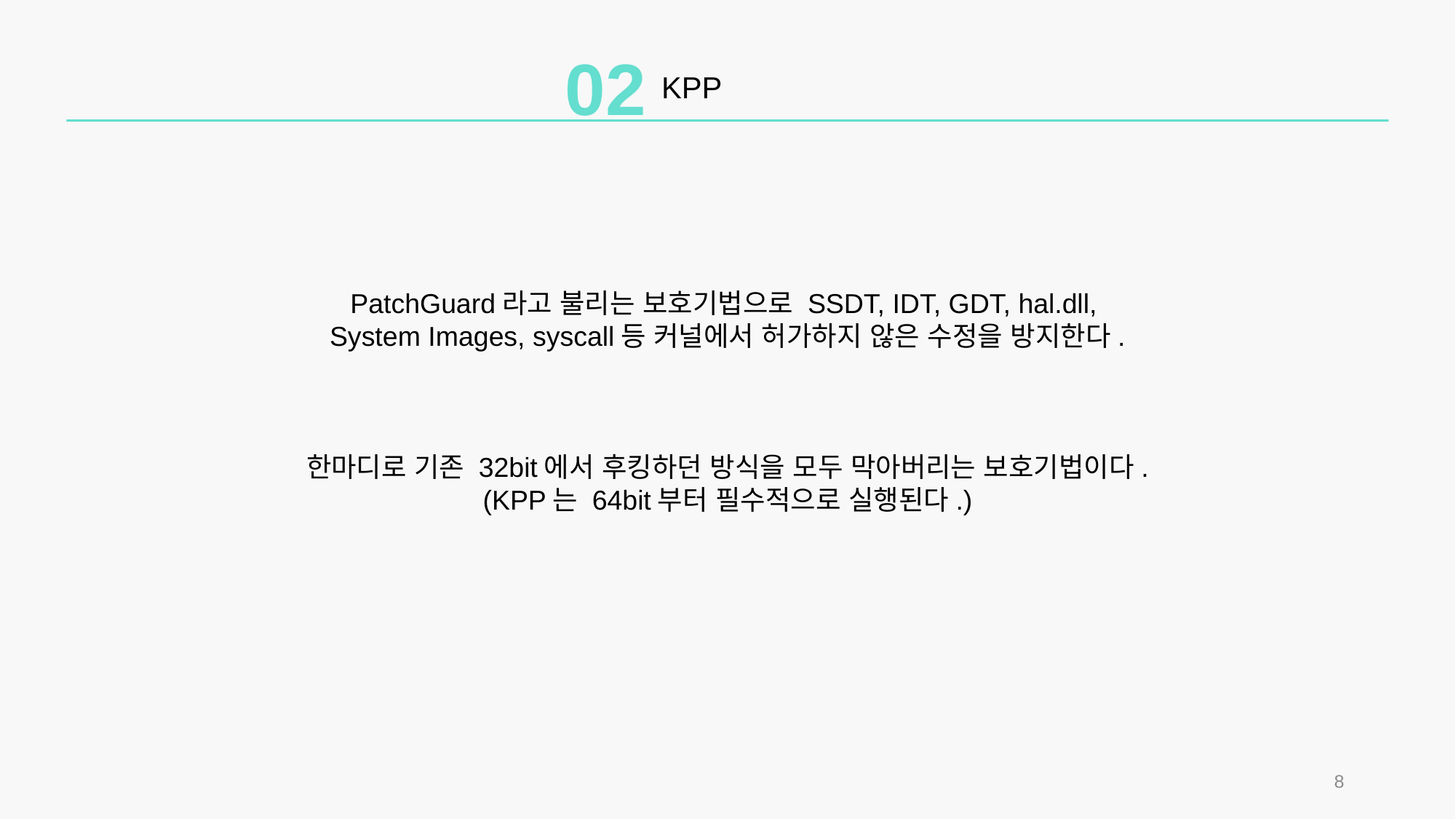

02
KPP

PatchGuard라고 불리는 보호기법으로 SSDT, IDT, GDT, hal.dll,
System Images, syscall등 커널에서 허가하지 않은 수정을 방지한다.

한마디로 기존 32bit에서 후킹하던 방식을 모두 막아버리는 보호기법이다.
(KPP는 64bit부터 필수적으로 실행된다.)
8